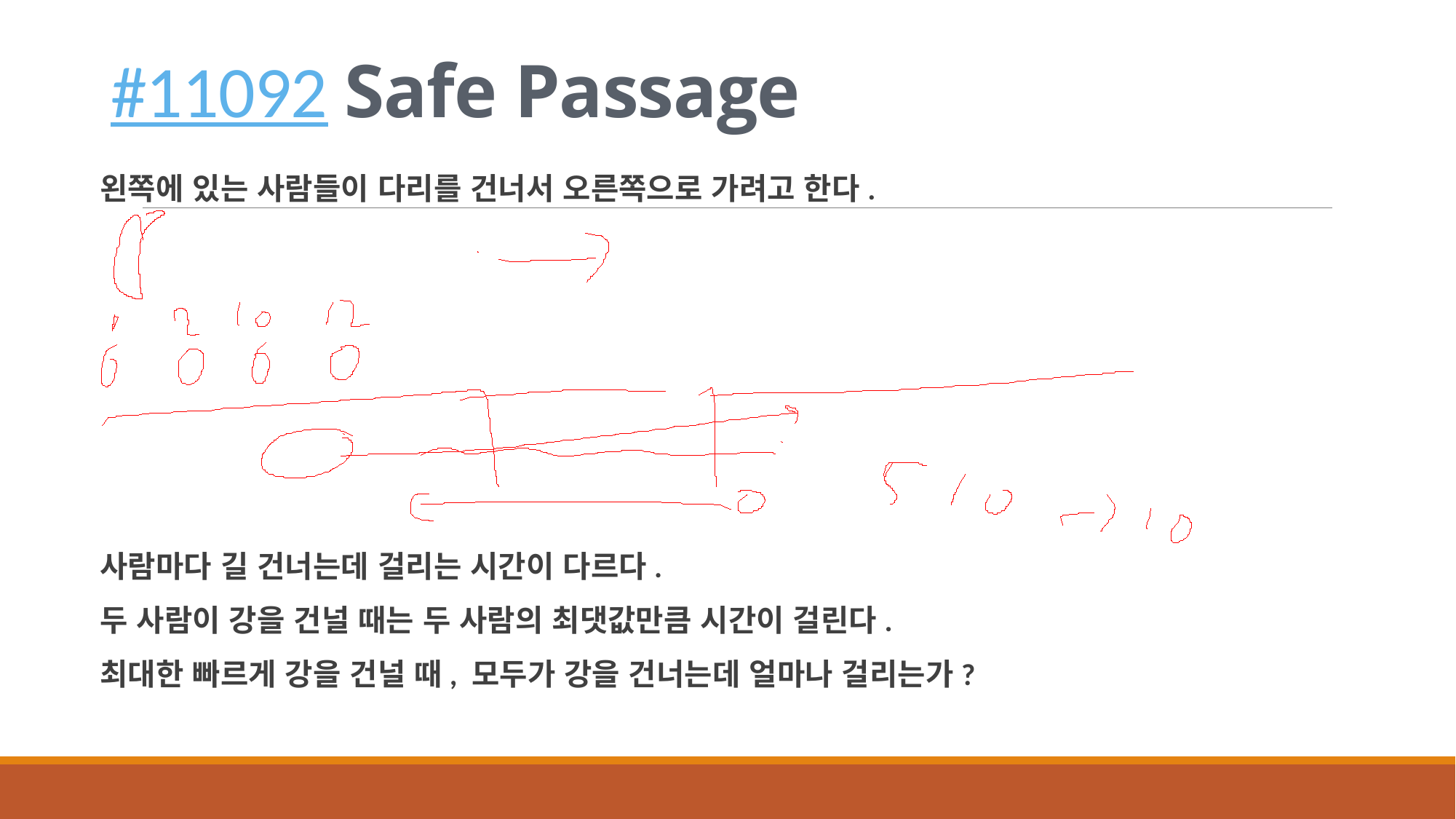

# #11092 Safe Passage
왼쪽에 있는 사람들이 다리를 건너서 오른쪽으로 가려고 한다.

사람마다 길 건너는데 걸리는 시간이 다르다.
두 사람이 강을 건널 때는 두 사람의 최댓값만큼 시간이 걸린다.
최대한 빠르게 강을 건널 때, 모두가 강을 건너는데 얼마나 걸리는가?